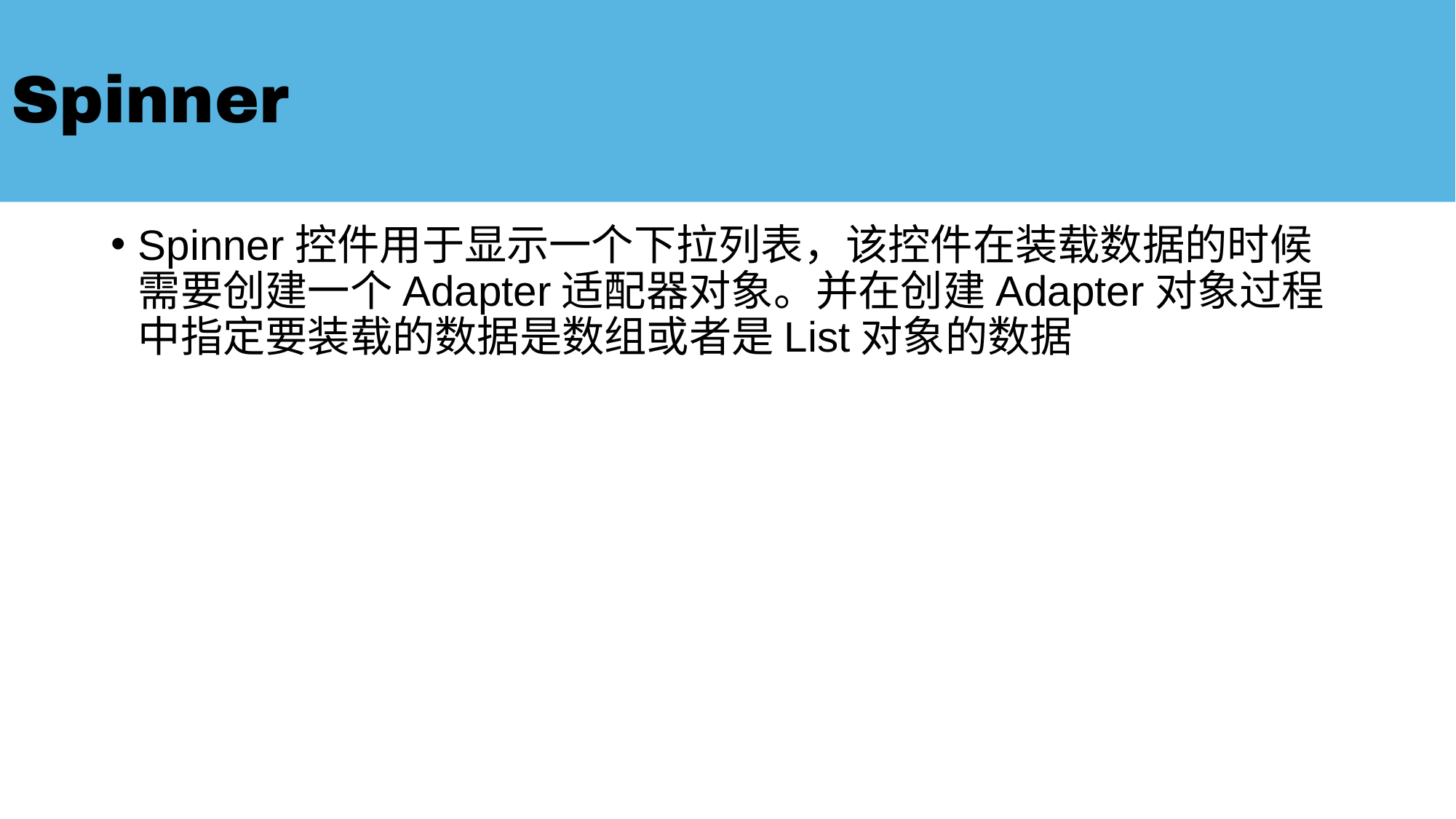

# Spinner
Spinner控件用于显示一个下拉列表，该控件在装载数据的时候需要创建一个Adapter适配器对象。并在创建Adapter对象过程中指定要装载的数据是数组或者是List对象的数据